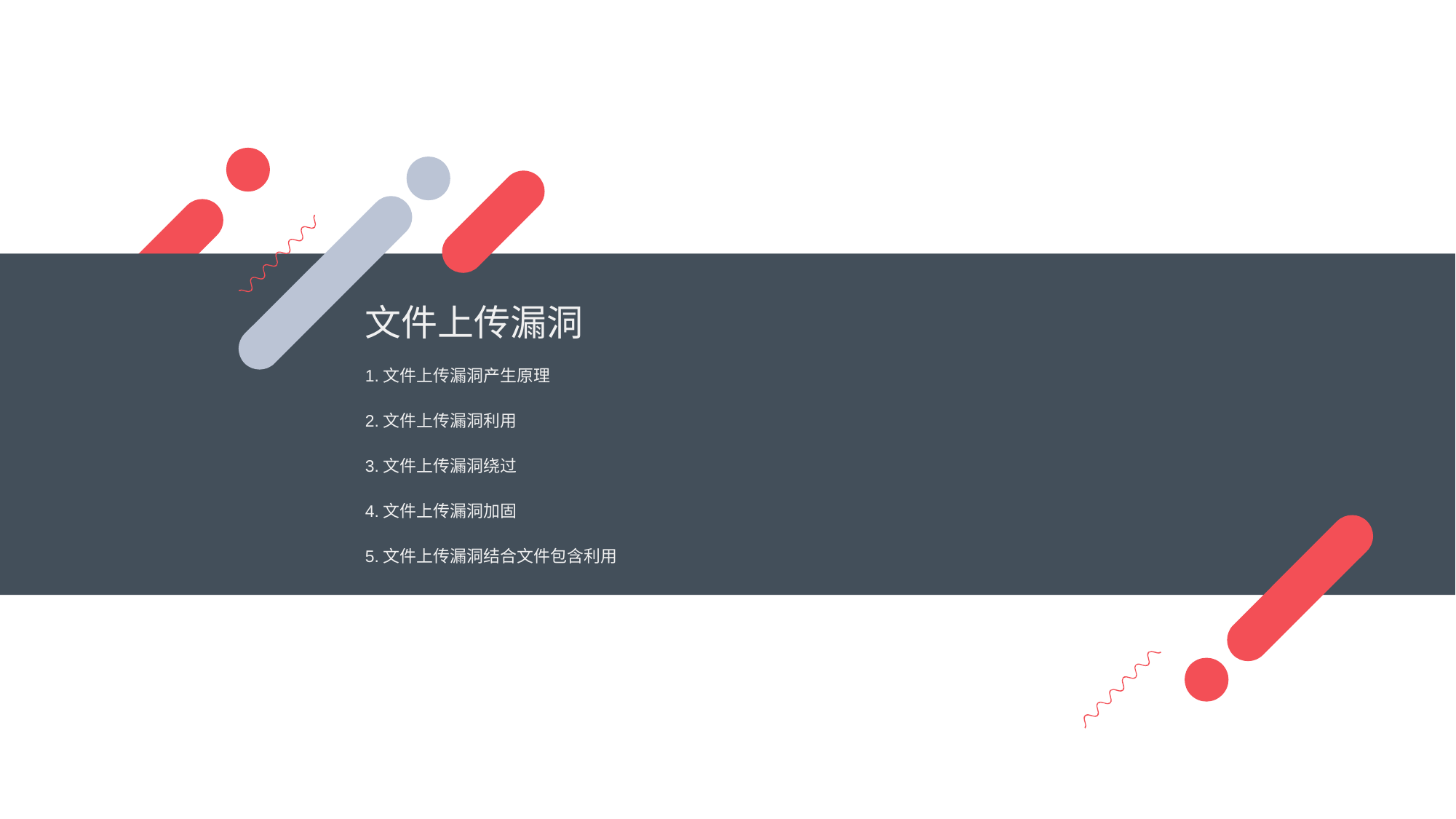

# 文件上传漏洞
1.文件上传漏洞产生原理
2.文件上传漏洞利用
3.文件上传漏洞绕过
4.文件上传漏洞加固
5.文件上传漏洞结合文件包含利用